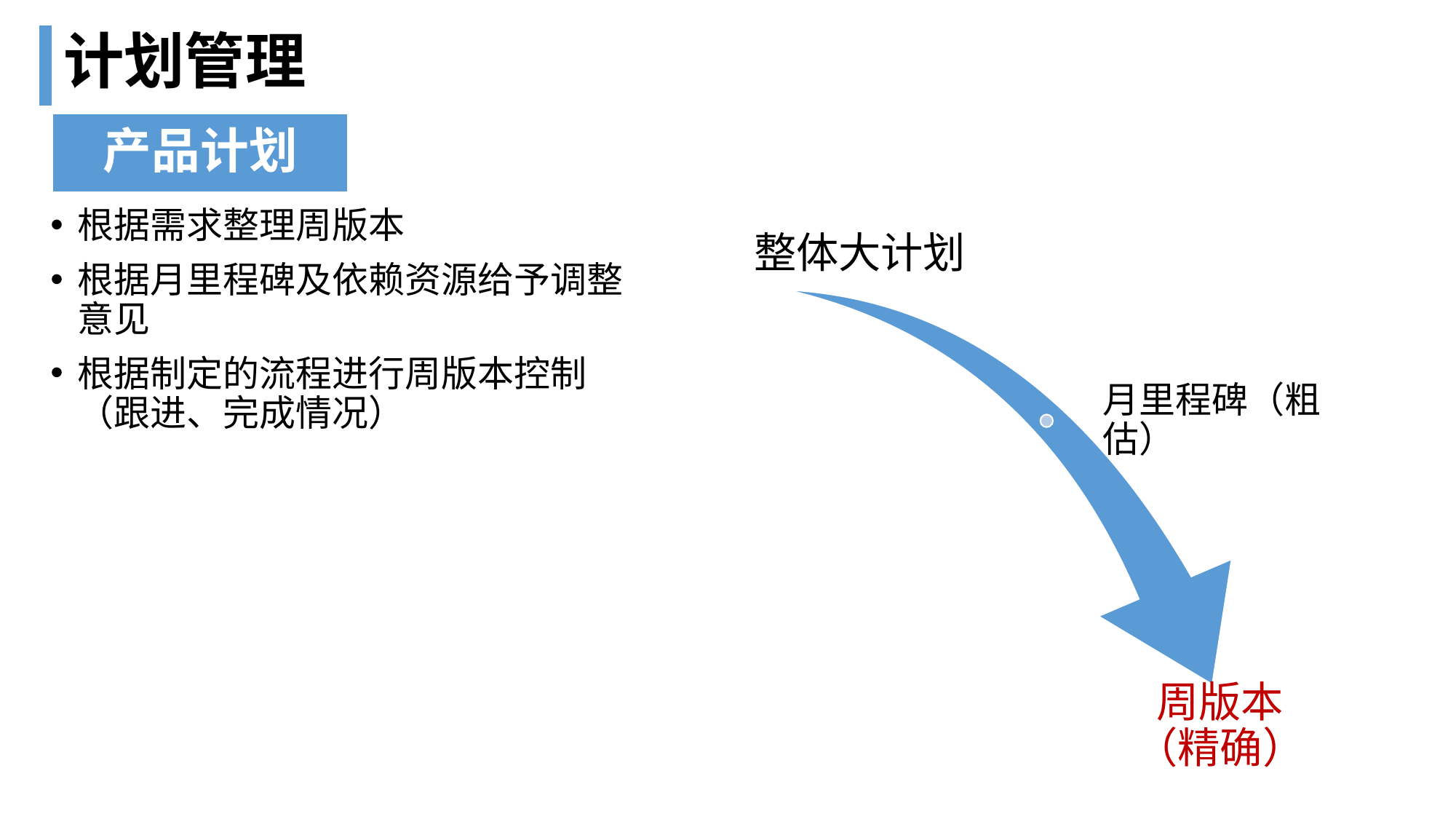

计划管理
产品计划
整体大计划
月里程碑（粗估）
周版本
（精确）
根据需求整理周版本
根据月里程碑及依赖资源给予调整意见
根据制定的流程进行周版本控制（跟进、完成情况）